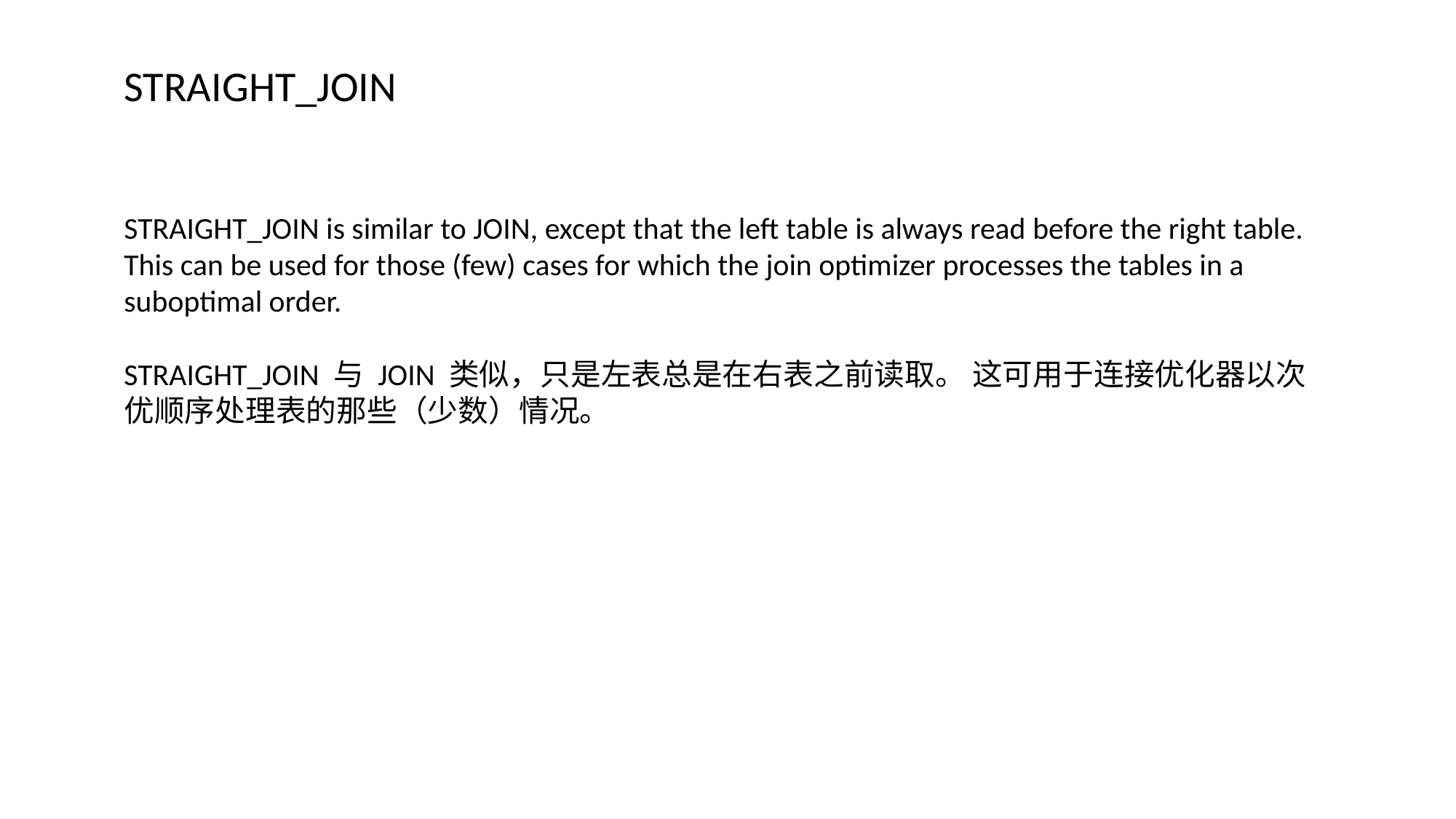

# STRAIGHT_JOIN
STRAIGHT_JOIN is similar to JOIN, except that the left table is always read before the right table. This can be used for those (few) cases for which the join optimizer processes the tables in a suboptimal order.

STRAIGHT_JOIN 与 JOIN 类似，只是左表总是在右表之前读取。 这可用于连接优化器以次优顺序处理表的那些（少数）情况。